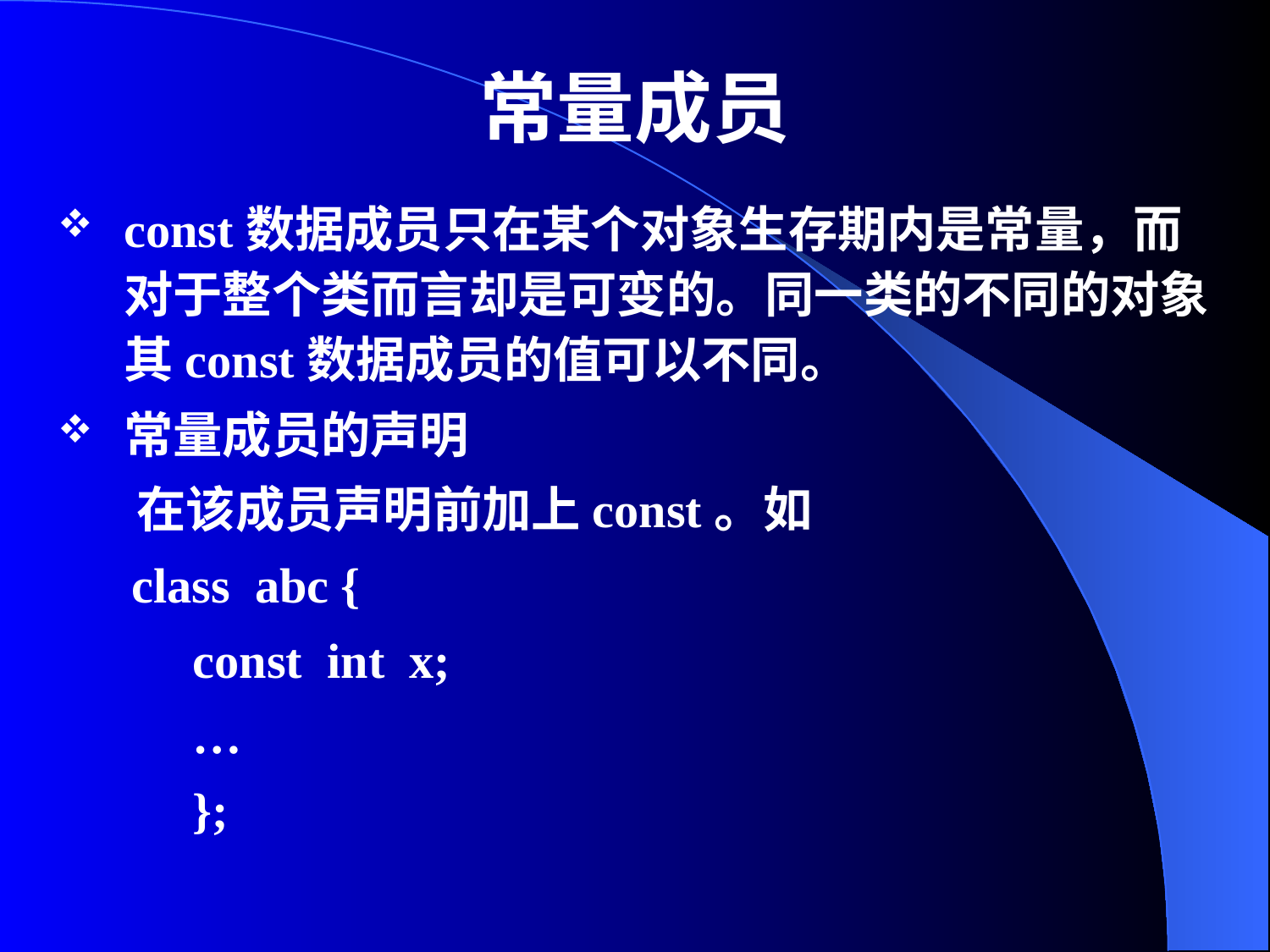

# 常量成员
const数据成员只在某个对象生存期内是常量，而对于整个类而言却是可变的。同一类的不同的对象其const数据成员的值可以不同。
常量成员的声明
      在该成员声明前加上const。如
      class  abc {
           const  int  x;
           …
           };